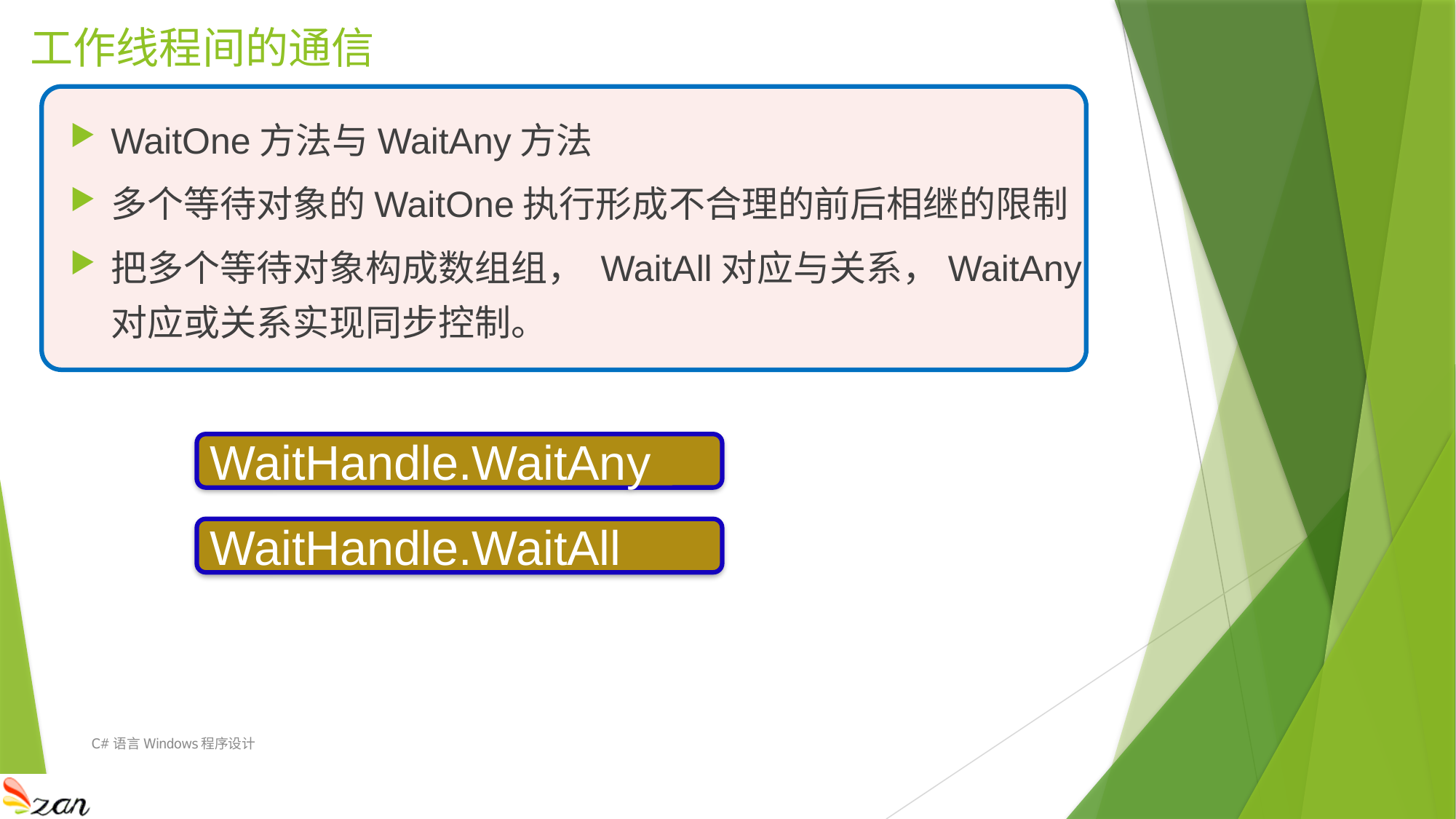

# 工作线程间的通信

WaitOne方法与WaitAny方法
多个等待对象的WaitOne执行形成不合理的前后相继的限制
把多个等待对象构成数组组， WaitAll对应与关系，WaitAny对应或关系实现同步控制。
WaitHandle.WaitAny
WaitHandle.WaitAll
C#语言Windows程序设计